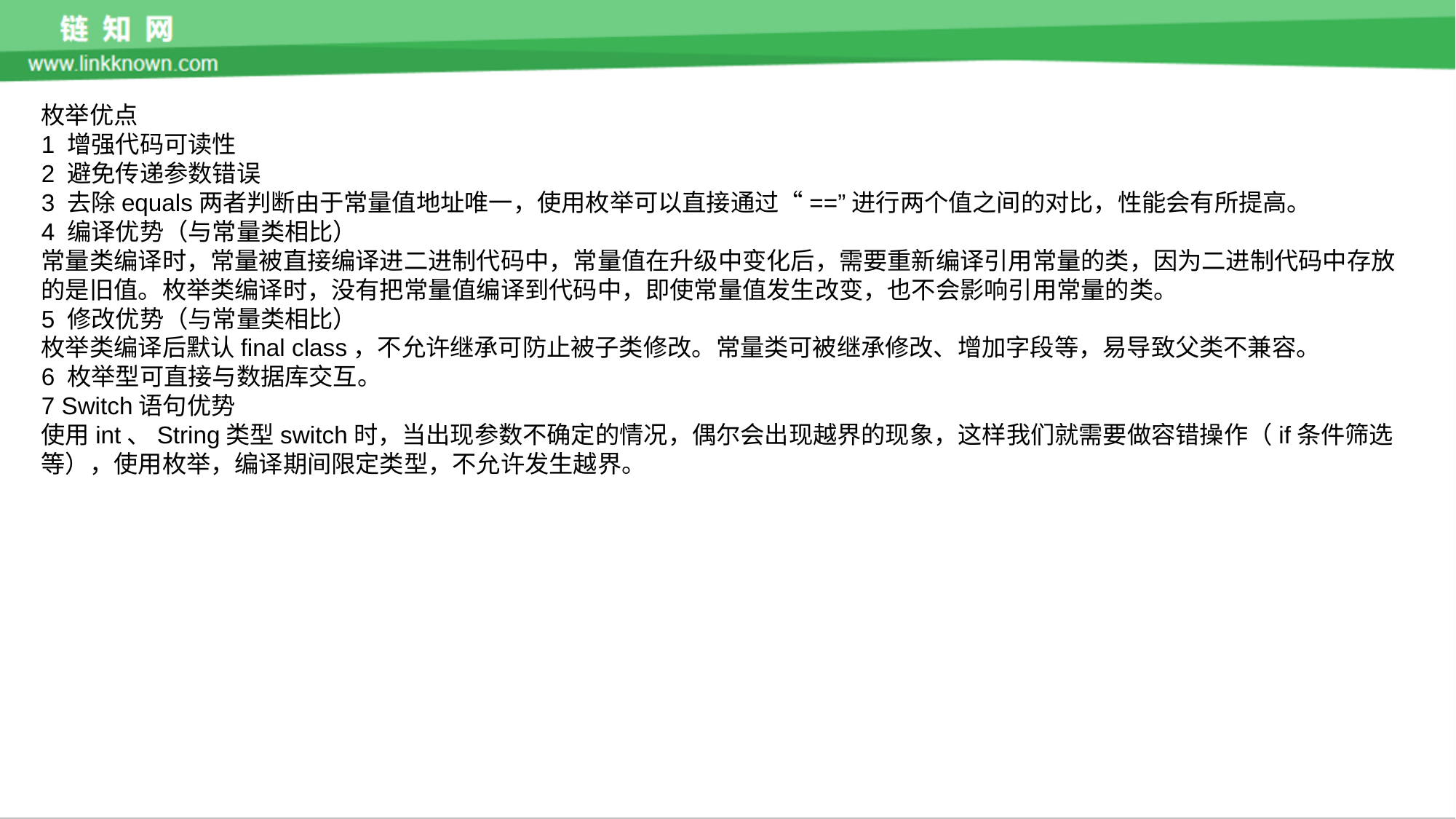

枚举优点
1 增强代码可读性
2 避免传递参数错误
3 去除equals两者判断由于常量值地址唯一，使用枚举可以直接通过“==”进行两个值之间的对比，性能会有所提高。
4 编译优势（与常量类相比）
常量类编译时，常量被直接编译进二进制代码中，常量值在升级中变化后，需要重新编译引用常量的类，因为二进制代码中存放的是旧值。枚举类编译时，没有把常量值编译到代码中，即使常量值发生改变，也不会影响引用常量的类。
5 修改优势（与常量类相比）
枚举类编译后默认final class，不允许继承可防止被子类修改。常量类可被继承修改、增加字段等，易导致父类不兼容。
6 枚举型可直接与数据库交互。
7 Switch语句优势
使用int、String类型switch时，当出现参数不确定的情况，偶尔会出现越界的现象，这样我们就需要做容错操作（if条件筛选等），使用枚举，编译期间限定类型，不允许发生越界。